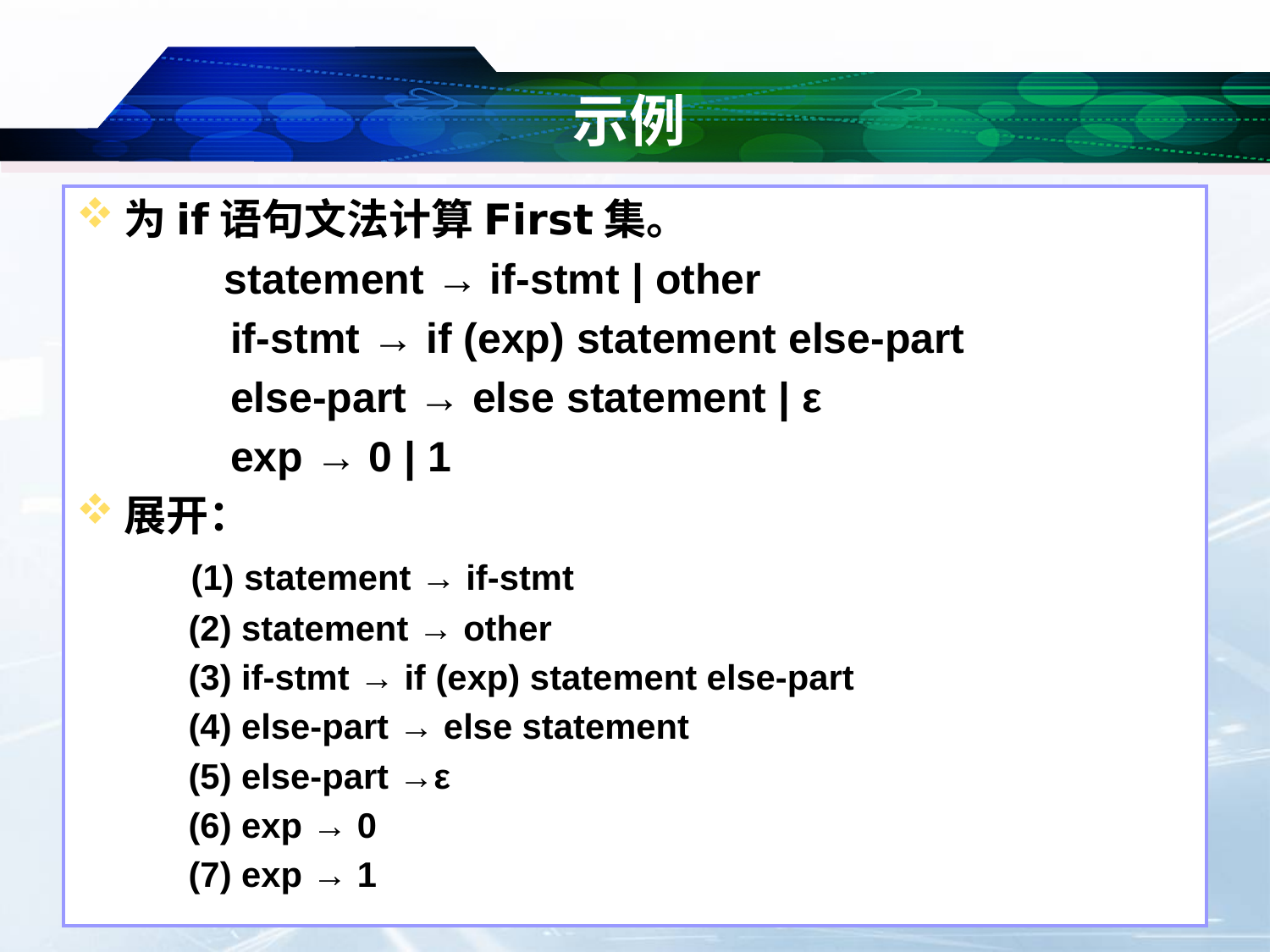

# 示例
为if语句文法计算First集。
          statement → if-stmt | other
             if-stmt → if (exp) statement else-part
             else-part → else statement | ε
             exp → 0 | 1
展开：
    (1) statement → if-stmt
     (2) statement → other
     (3) if-stmt → if (exp) statement else-part
     (4) else-part → else statement
     (5) else-part →ε
     (6) exp → 0
     (7) exp → 1